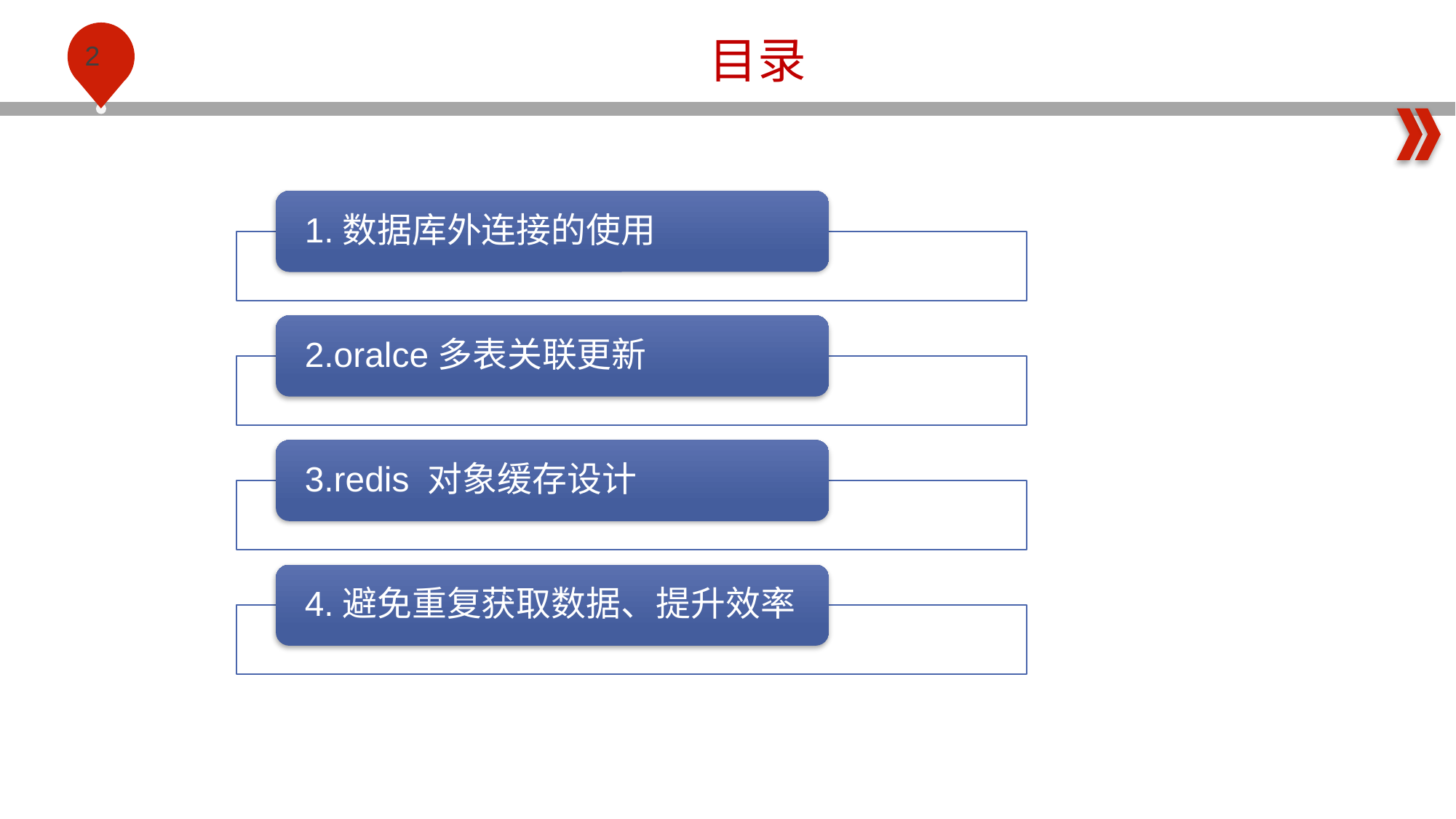

目录
1.数据库外连接的使用
2.oralce多表关联更新
3.redis 对象缓存设计
4.避免重复获取数据、提升效率